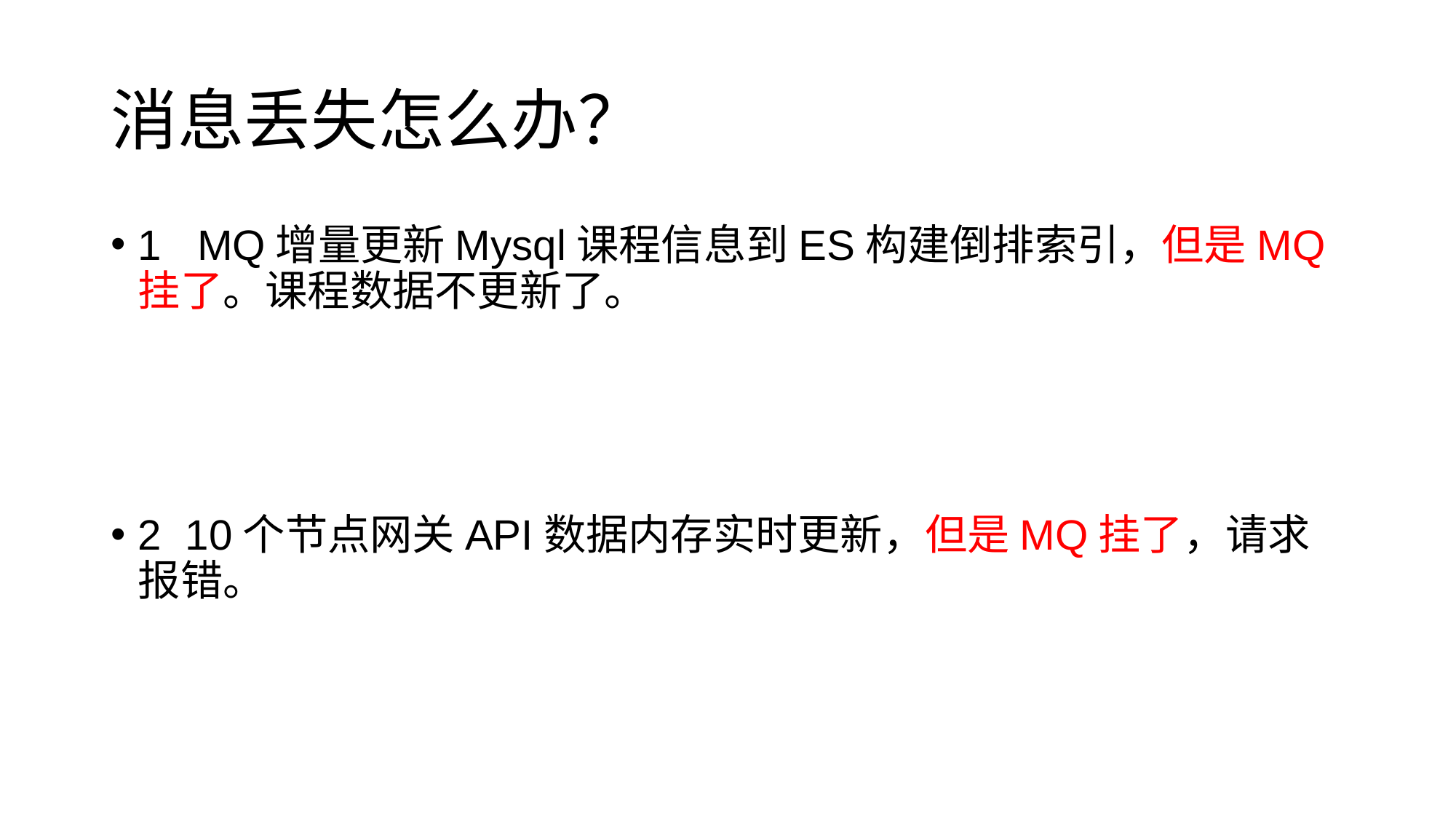

# 消息丢失怎么办？
1   MQ增量更新Mysql课程信息到ES构建倒排索引，但是MQ挂了。课程数据不更新了。

2  10个节点网关API数据内存实时更新，但是MQ挂了，请求报错。